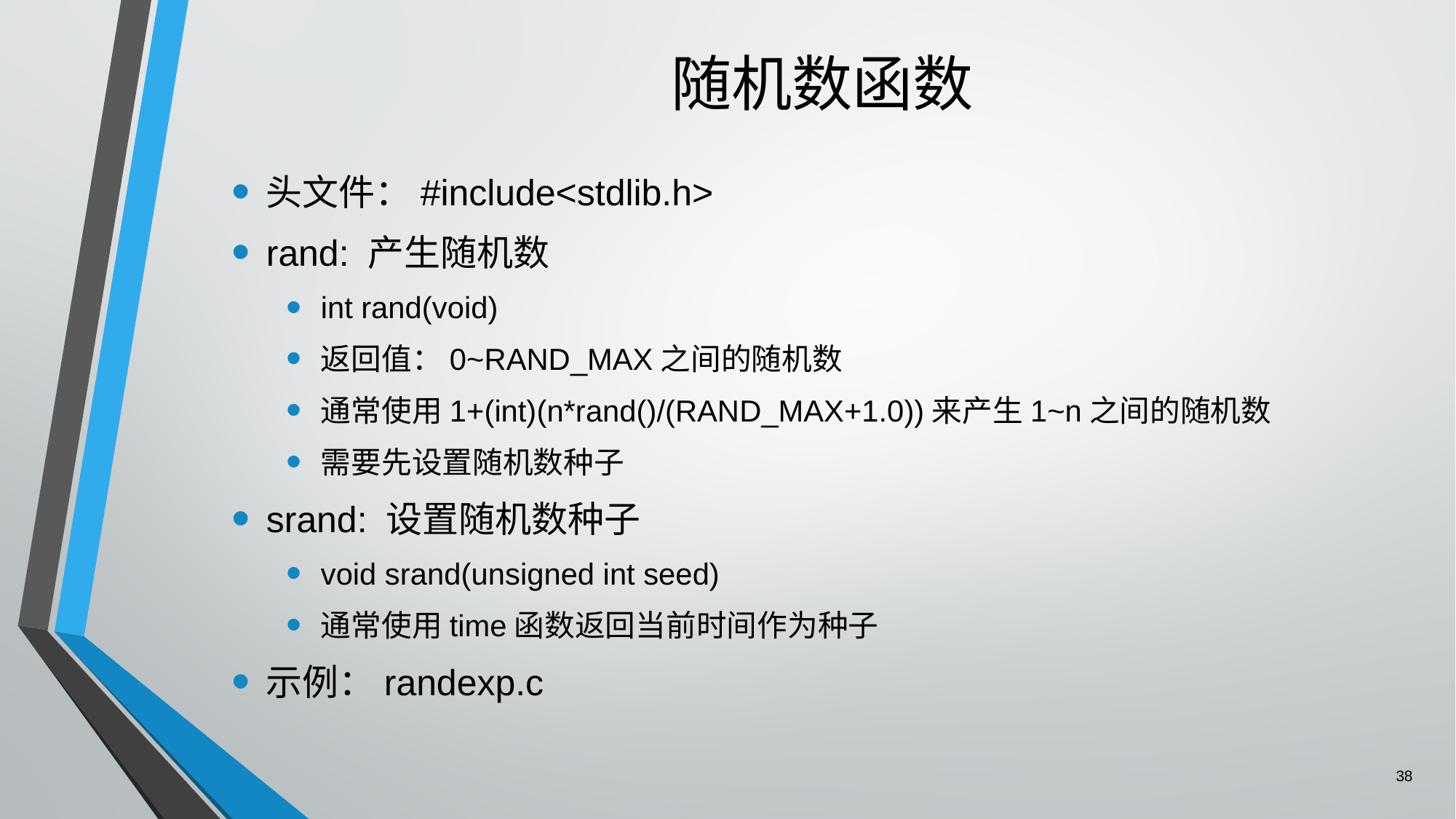

# 随机数函数
头文件：#include<stdlib.h>
rand: 产生随机数
int rand(void)
返回值：0~RAND_MAX之间的随机数
通常使用1+(int)(n*rand()/(RAND_MAX+1.0))来产生1~n之间的随机数
需要先设置随机数种子
srand: 设置随机数种子
void srand(unsigned int seed)
通常使用time函数返回当前时间作为种子
示例：randexp.c
38